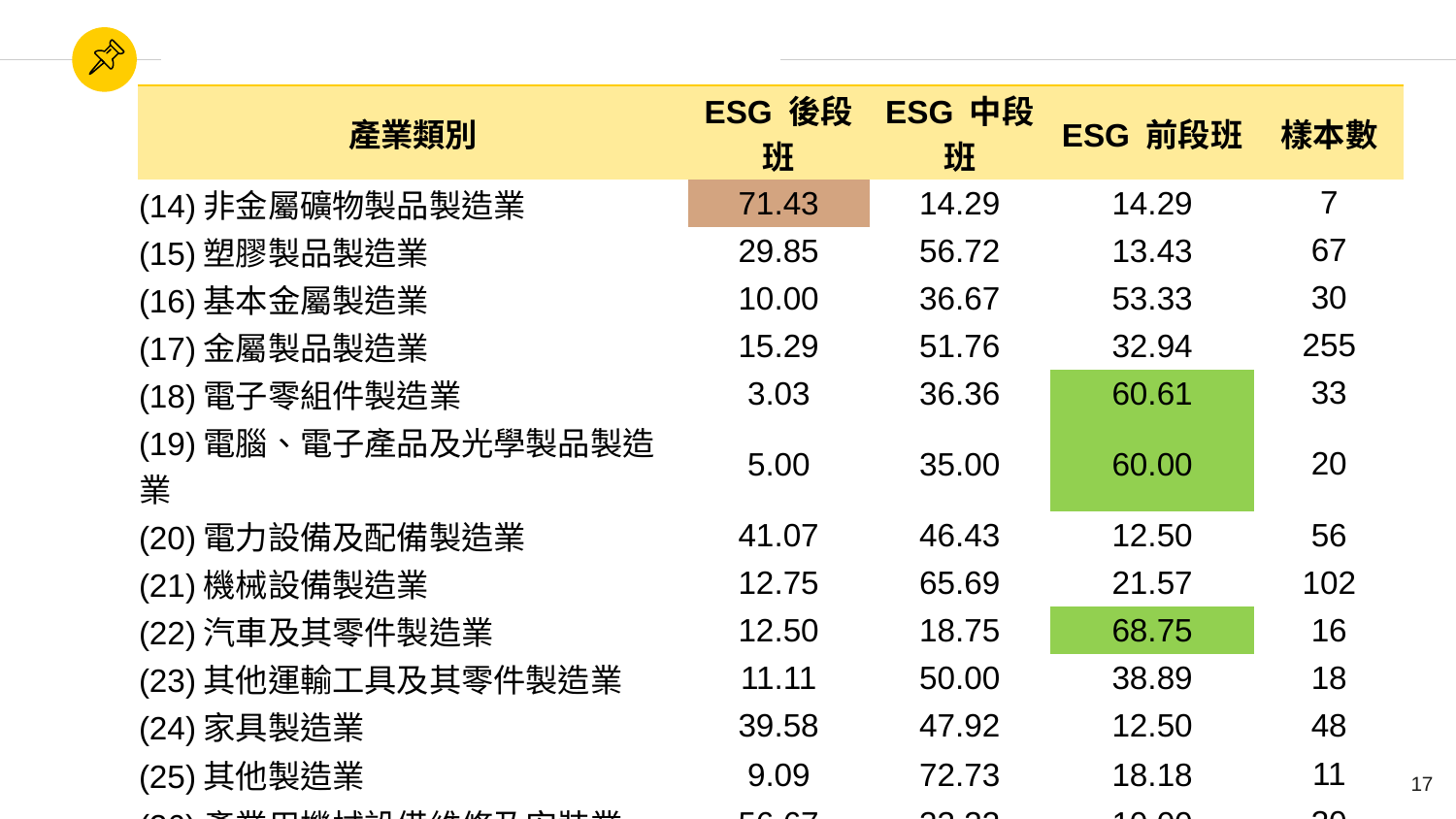

| 產業類別 | ESG 後段班 | ESG 中段班 | ESG 前段班 | 樣本數 |
| --- | --- | --- | --- | --- |
| (14)非金屬礦物製品製造業 | 71.43 | 14.29 | 14.29 | 7 |
| (15)塑膠製品製造業 | 29.85 | 56.72 | 13.43 | 67 |
| (16)基本金屬製造業 | 10.00 | 36.67 | 53.33 | 30 |
| (17)金屬製品製造業 | 15.29 | 51.76 | 32.94 | 255 |
| (18)電子零組件製造業 | 3.03 | 36.36 | 60.61 | 33 |
| (19)電腦、電子產品及光學製品製造業 | 5.00 | 35.00 | 60.00 | 20 |
| (20)電力設備及配備製造業 | 41.07 | 46.43 | 12.50 | 56 |
| (21)機械設備製造業 | 12.75 | 65.69 | 21.57 | 102 |
| (22)汽車及其零件製造業 | 12.50 | 18.75 | 68.75 | 16 |
| (23)其他運輸工具及其零件製造業 | 11.11 | 50.00 | 38.89 | 18 |
| (24)家具製造業 | 39.58 | 47.92 | 12.50 | 48 |
| (25)其他製造業 | 9.09 | 72.73 | 18.18 | 11 |
| (26)產業用機械設備維修及安裝業 | 56.67 | 33.33 | 10.00 | 30 |
17